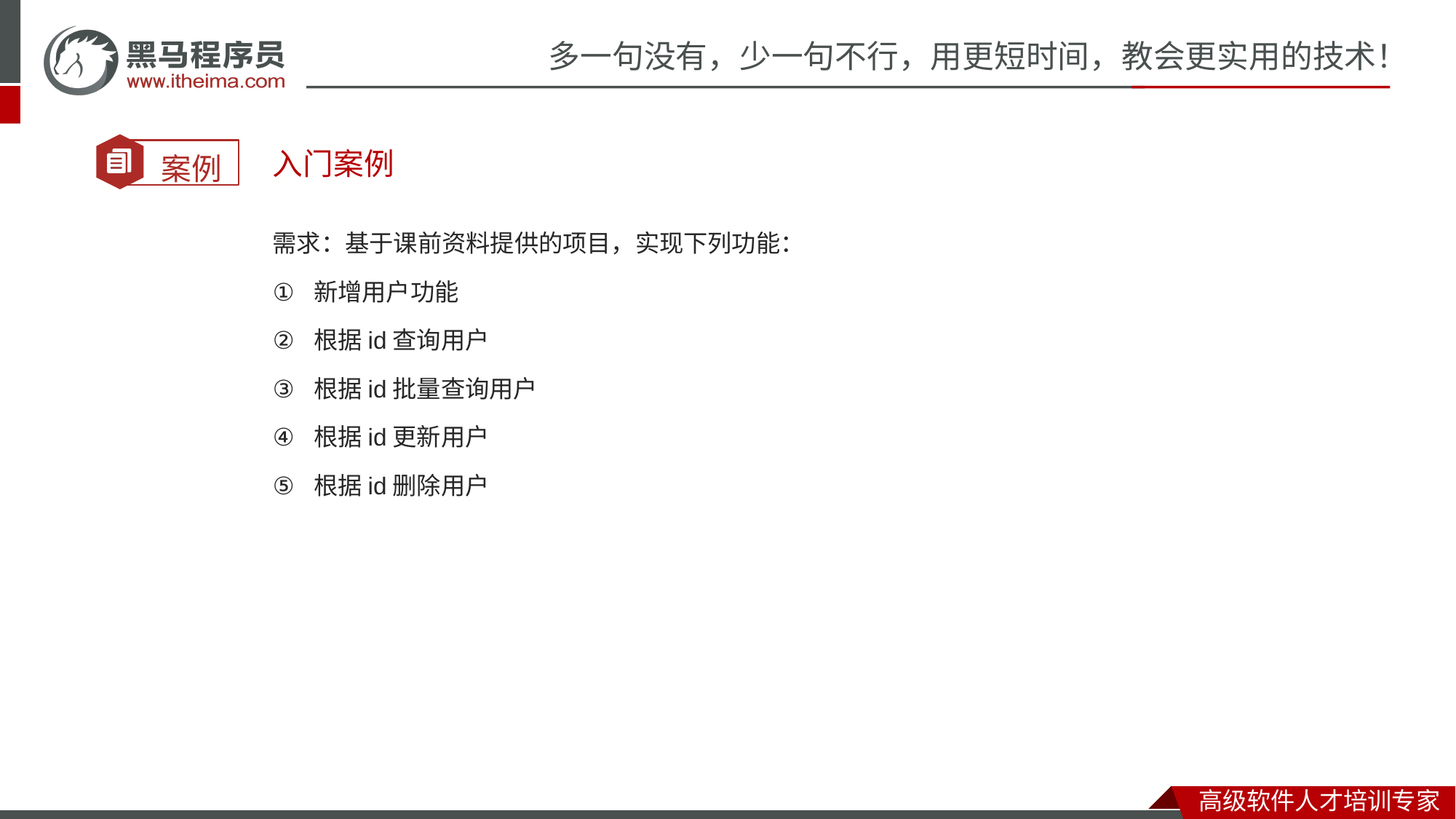

入门案例
需求：基于课前资料提供的项目，实现下列功能：
新增用户功能
根据id查询用户
根据id批量查询用户
根据id更新用户
根据id删除用户